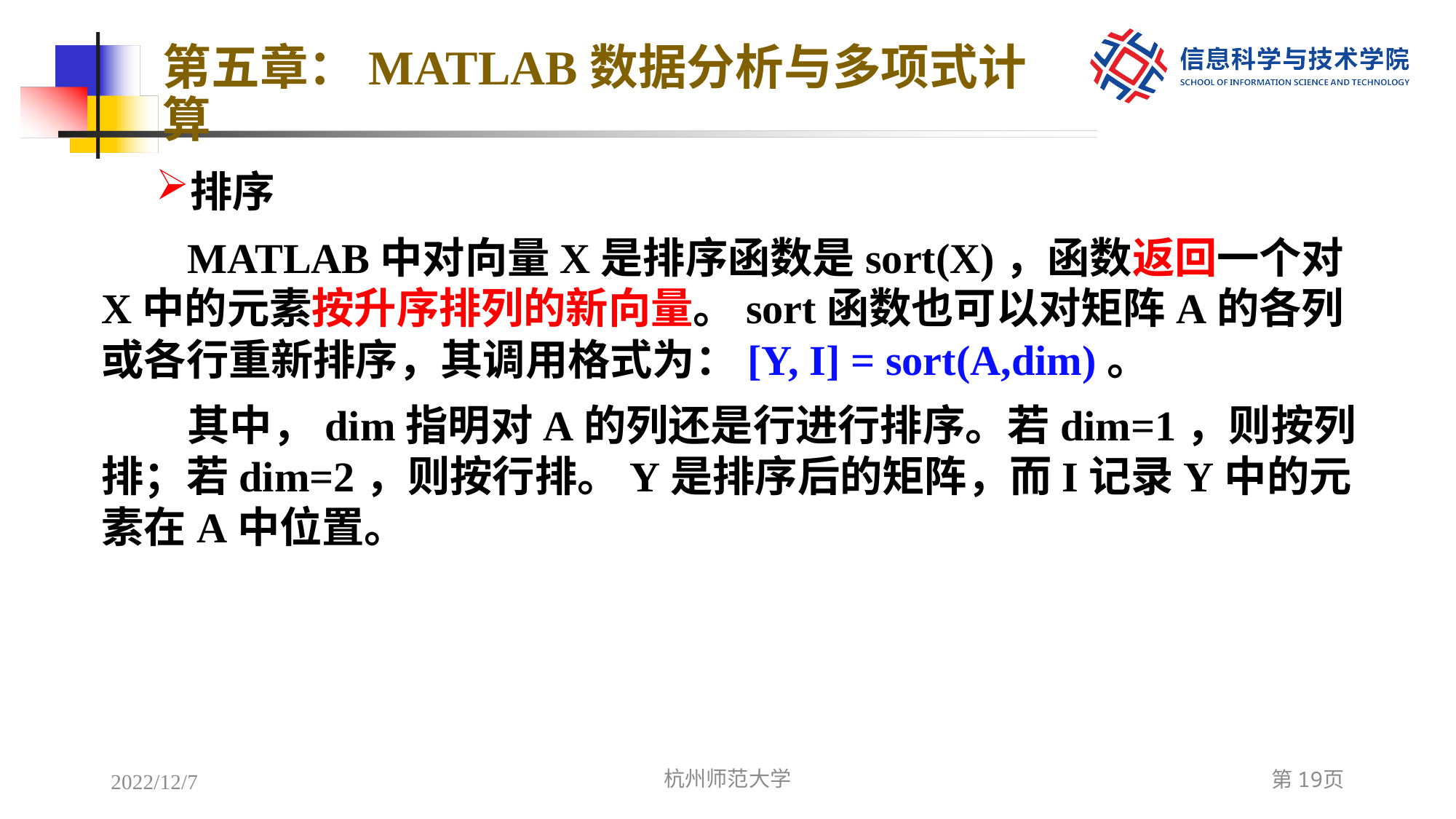

# 第五章：MATLAB数据分析与多项式计算
排序
MATLAB中对向量X是排序函数是sort(X)，函数返回一个对X中的元素按升序排列的新向量。sort函数也可以对矩阵A的各列或各行重新排序，其调用格式为：[Y, I] = sort(A,dim)。
其中，dim指明对A的列还是行进行排序。若dim=1，则按列排；若dim=2，则按行排。Y是排序后的矩阵，而I记录Y中的元素在A中位置。
2022/12/7
杭州师范大学
第19页